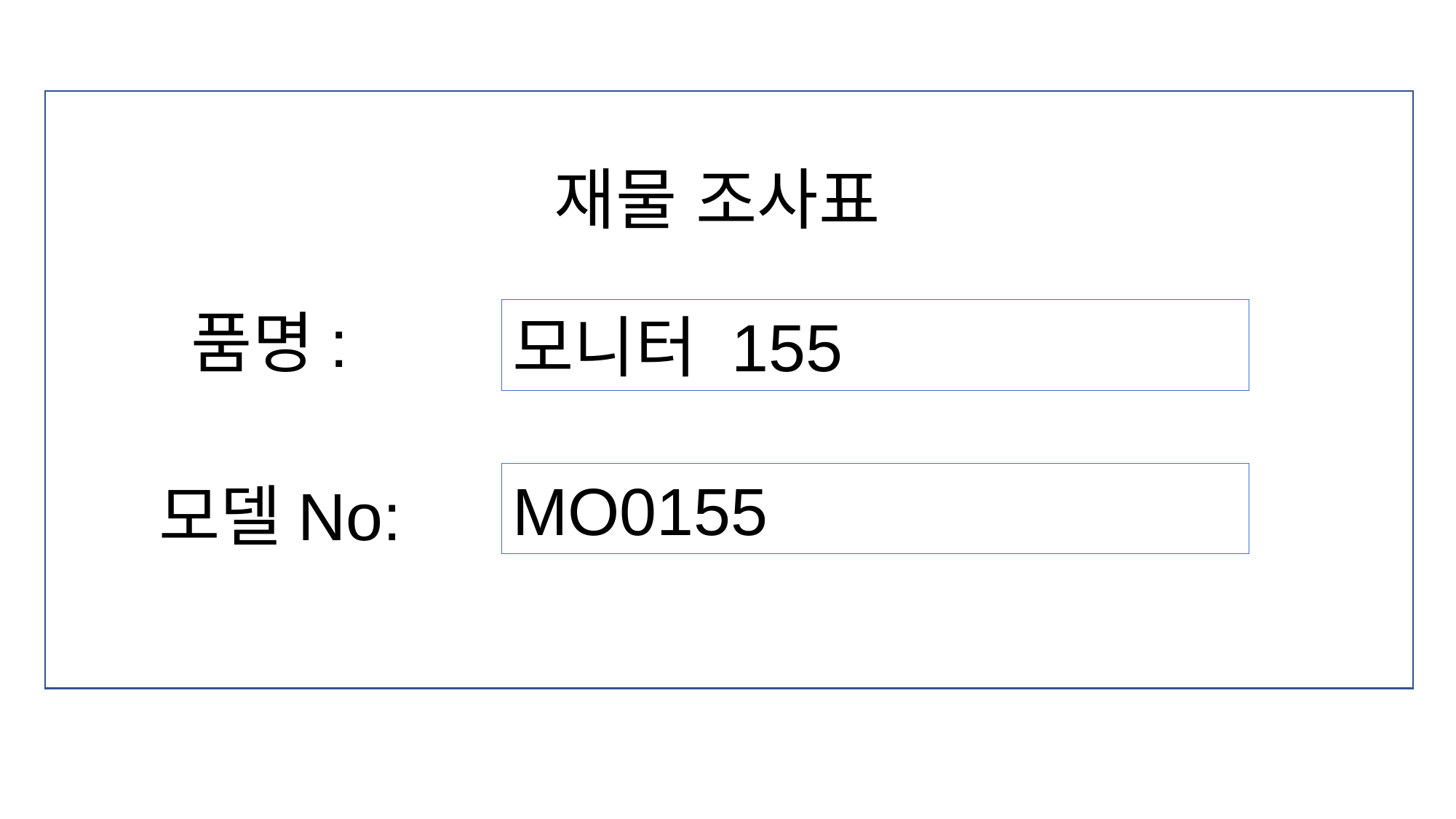

재물 조사표
품명:
모니터 155
MO0155
모델No: